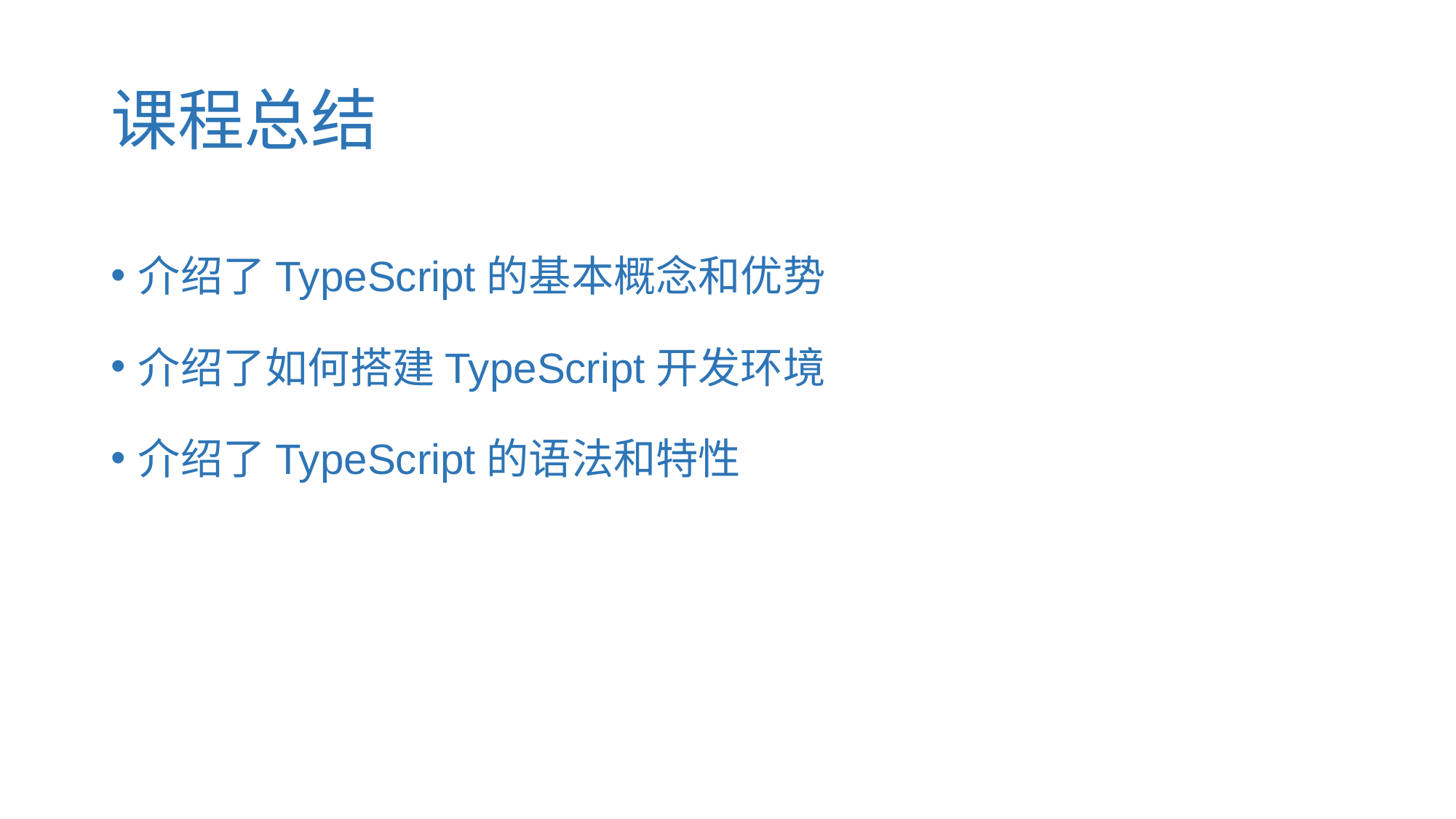

# 课程总结
介绍了TypeScript的基本概念和优势
介绍了如何搭建TypeScript开发环境
介绍了TypeScript的语法和特性